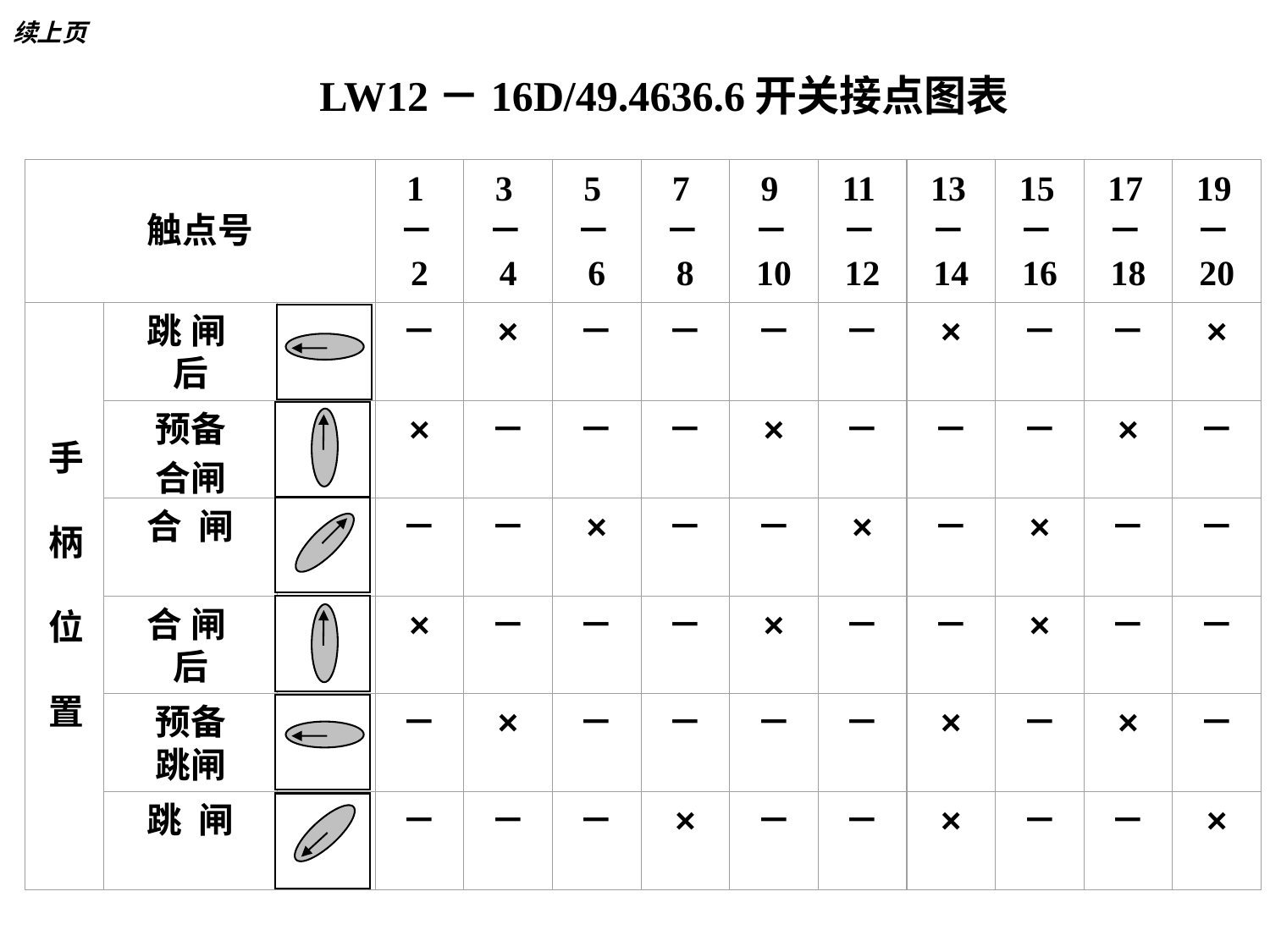

# 续上页
LW12－16D/49.4636.6开关接点图表

触点号

1－2

3－4

5－6

7－8

9－10

11－12

13－14

15－16

17－18

19－20

手

柄

位

置

跳 闸
后

－

×

－

－

－

－

×

－

－

×

预备
合闸

×

－

－

－

×

－

－

－

×

－

合  闸

－

－

×

－

－

×

－

×

－

－

合 闸
后

×

－

－

－

×

－

－

×

－

－

预备
跳闸

－

×

－

－

－

－

×

－

×

－

跳  闸

－

－

－

×

－

－

×

－

－

×